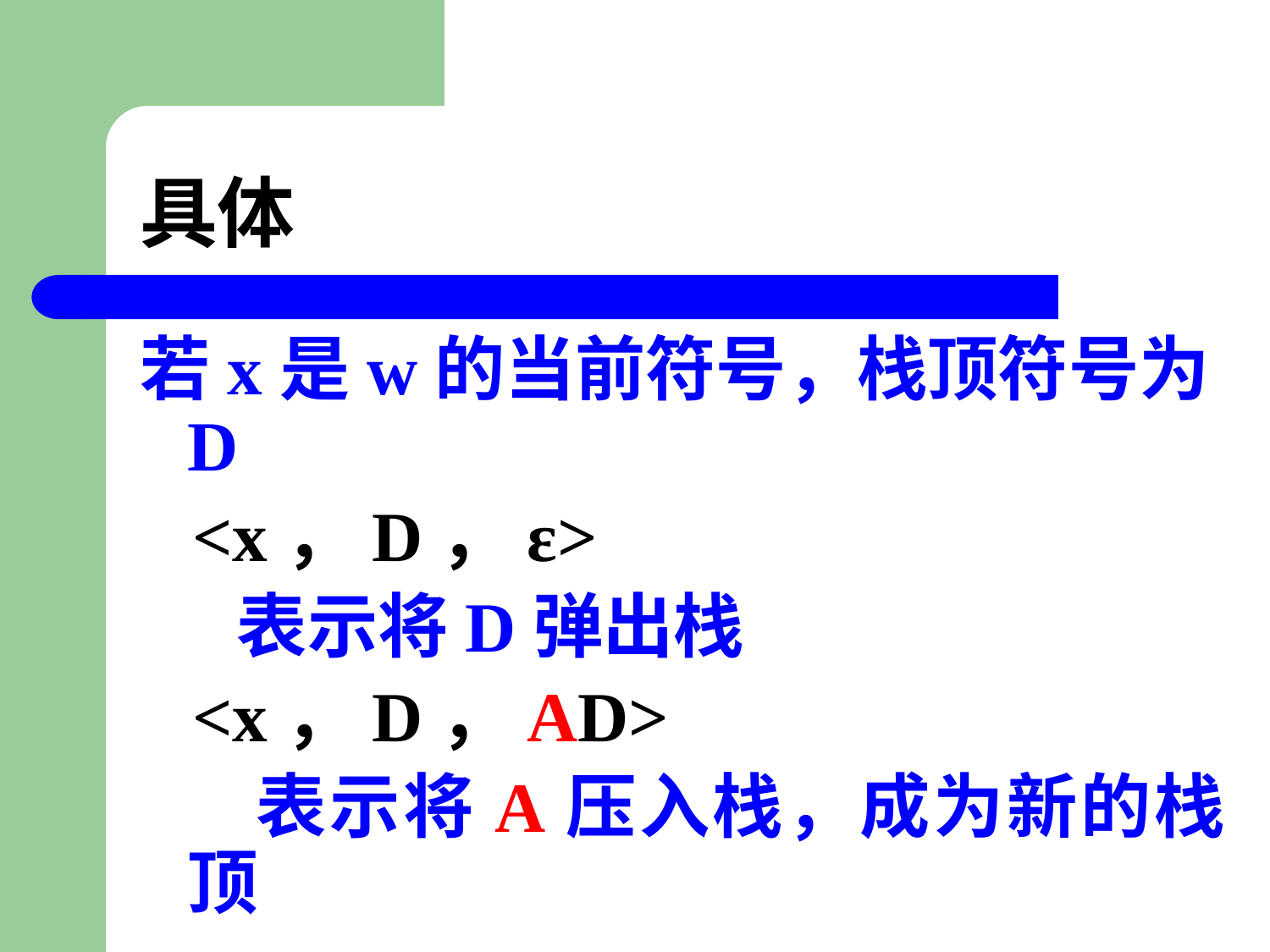

# 具体
若x是w的当前符号，栈顶符号为D
   <x，D，ε>
     表示将D弹出栈
   <x，D，AD>
     表示将A压入栈，成为新的栈顶